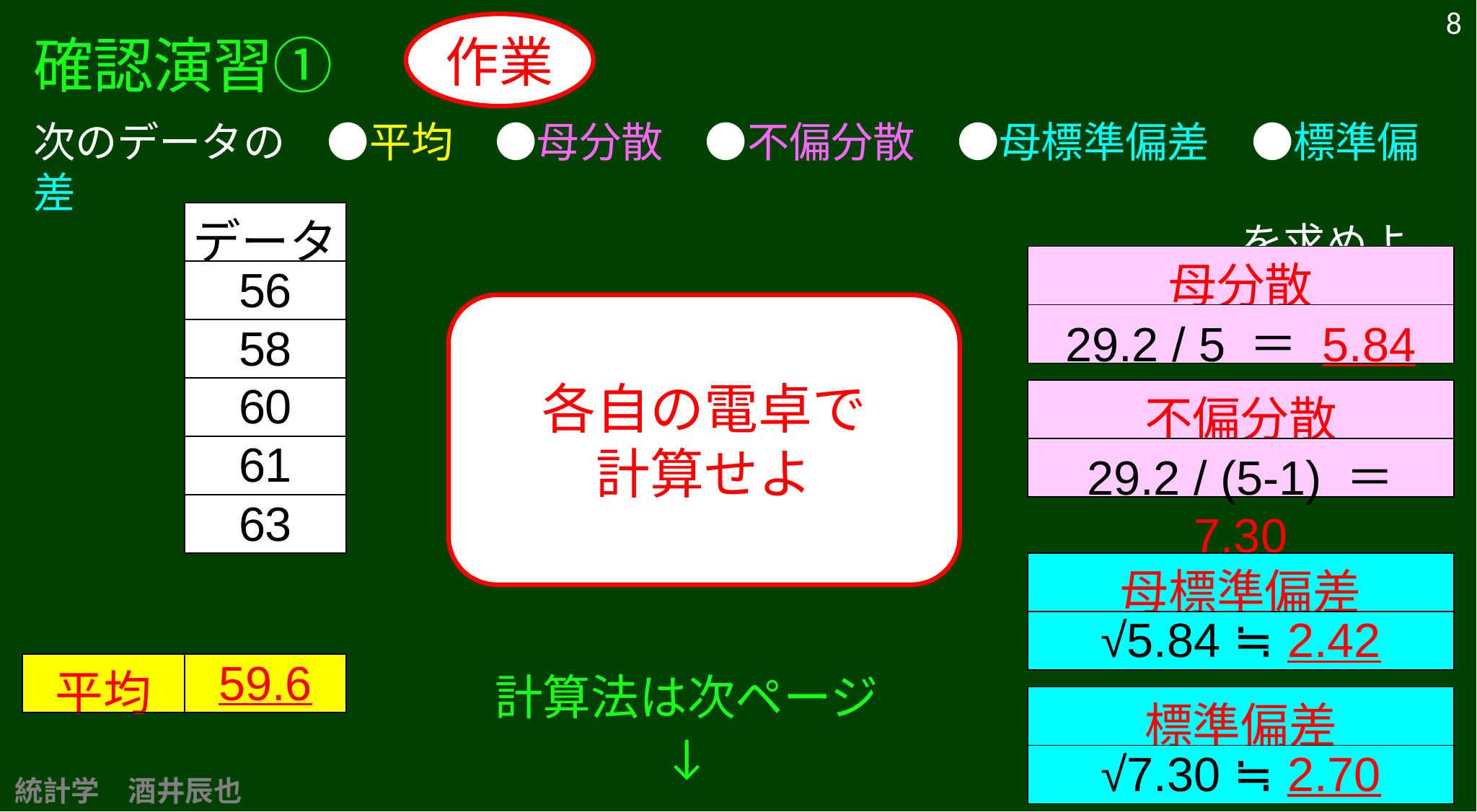

8
作業
確認演習①
次のデータの　●平均　●母分散　●不偏分散　●母標準偏差　●標準偏差
を求めよ。
| データ |
| --- |
| 56 |
| 58 |
| 60 |
| 61 |
| 63 |
| 母分散 |
| --- |
| 29.2 / 5 ＝ 5.84 |
各自の電卓で
計算せよ
| 不偏分散 |
| --- |
| 29.2 / (5-1) ＝ 7.30 |
| 母標準偏差 |
| --- |
| √5.84 ≒ 2.42 |
| 平均 | 59.6 |
| --- | --- |
計算法は次ページ
↓
| 標準偏差 |
| --- |
| √7.30 ≒ 2.70 |
統計学　酒井辰也